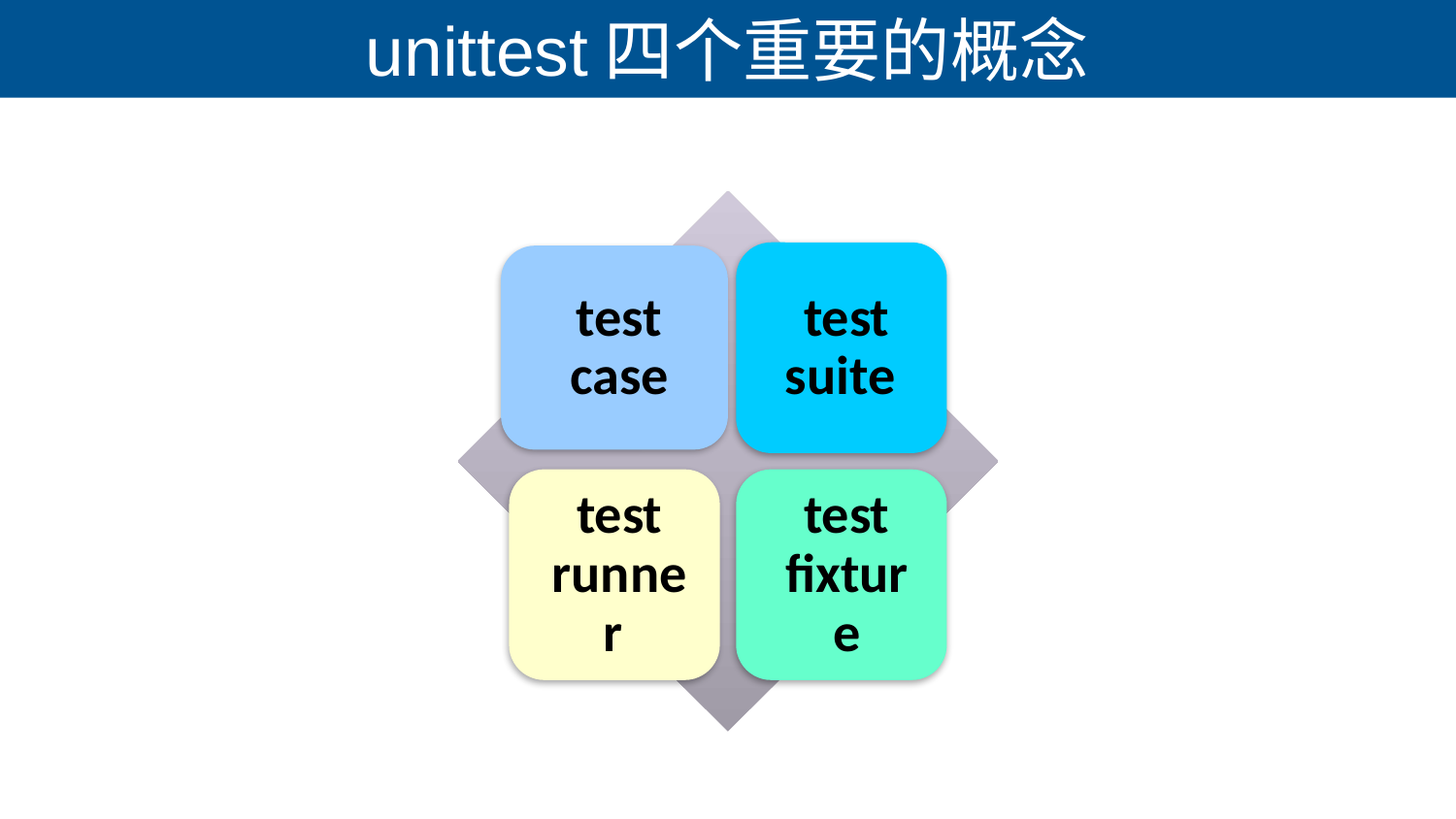

# unittest四个重要的概念
test case
test suite
test runner
test fixture